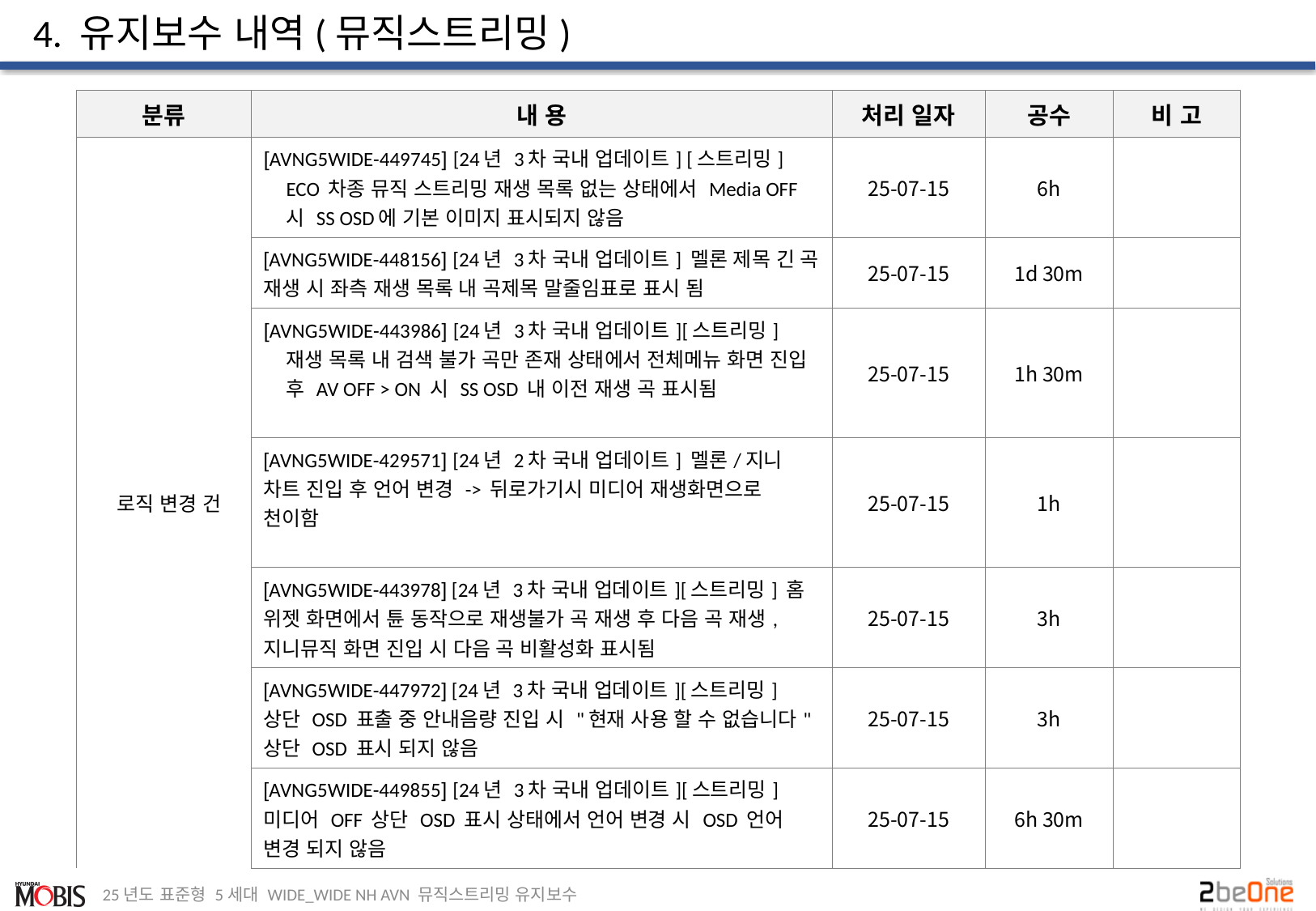

# 4. 유지보수 내역(뮤직스트리밍)
| 분류 | 내 용 | 처리 일자 | 공수 | 비 고 |
| --- | --- | --- | --- | --- |
| 로직 변경 건 | [AVNG5WIDE-449745] [24년 3차 국내 업데이트] [스트리밍] ECO 차종 뮤직 스트리밍 재생 목록 없는 상태에서 Media OFF시 SS OSD에 기본 이미지 표시되지 않음 | 25-07-15 | 6h |  |
|  | [AVNG5WIDE-448156] [24년 3차 국내 업데이트] 멜론 제목 긴 곡 재생 시 좌측 재생 목록 내 곡제목 말줄임표로 표시 됨 | 25-07-15 | 1d 30m |  |
|  | [AVNG5WIDE-443986] [24년 3차 국내 업데이트][스트리밍] 재생 목록 내 검색 불가 곡만 존재 상태에서 전체메뉴 화면 진입 후 AV OFF > ON 시 SS OSD 내 이전 재생 곡 표시됨 | 25-07-15 | 1h 30m |  |
|  | [AVNG5WIDE-429571] [24년 2차 국내 업데이트] 멜론/지니 차트 진입 후 언어 변경 -> 뒤로가기시 미디어 재생화면으로 천이함 | 25-07-15 | 1h |  |
|  | [AVNG5WIDE-443978] [24년 3차 국내 업데이트][스트리밍] 홈 위젯 화면에서 튠 동작으로 재생불가 곡 재생 후 다음 곡 재생, 지니뮤직 화면 진입 시 다음 곡 비활성화 표시됨 | 25-07-15 | 3h |  |
|  | [AVNG5WIDE-447972] [24년 3차 국내 업데이트][스트리밍] 상단 OSD 표출 중 안내음량 진입 시 "현재 사용 할 수 없습니다" 상단 OSD 표시 되지 않음 | 25-07-15 | 3h |  |
|  | [AVNG5WIDE-449855] [24년 3차 국내 업데이트][스트리밍] 미디어 OFF 상단 OSD 표시 상태에서 언어 변경 시 OSD 언어 변경 되지 않음 | 25-07-15 | 6h 30m |  |
25년도 표준형 5세대 WIDE_WIDE NH AVN 뮤직스트리밍 유지보수